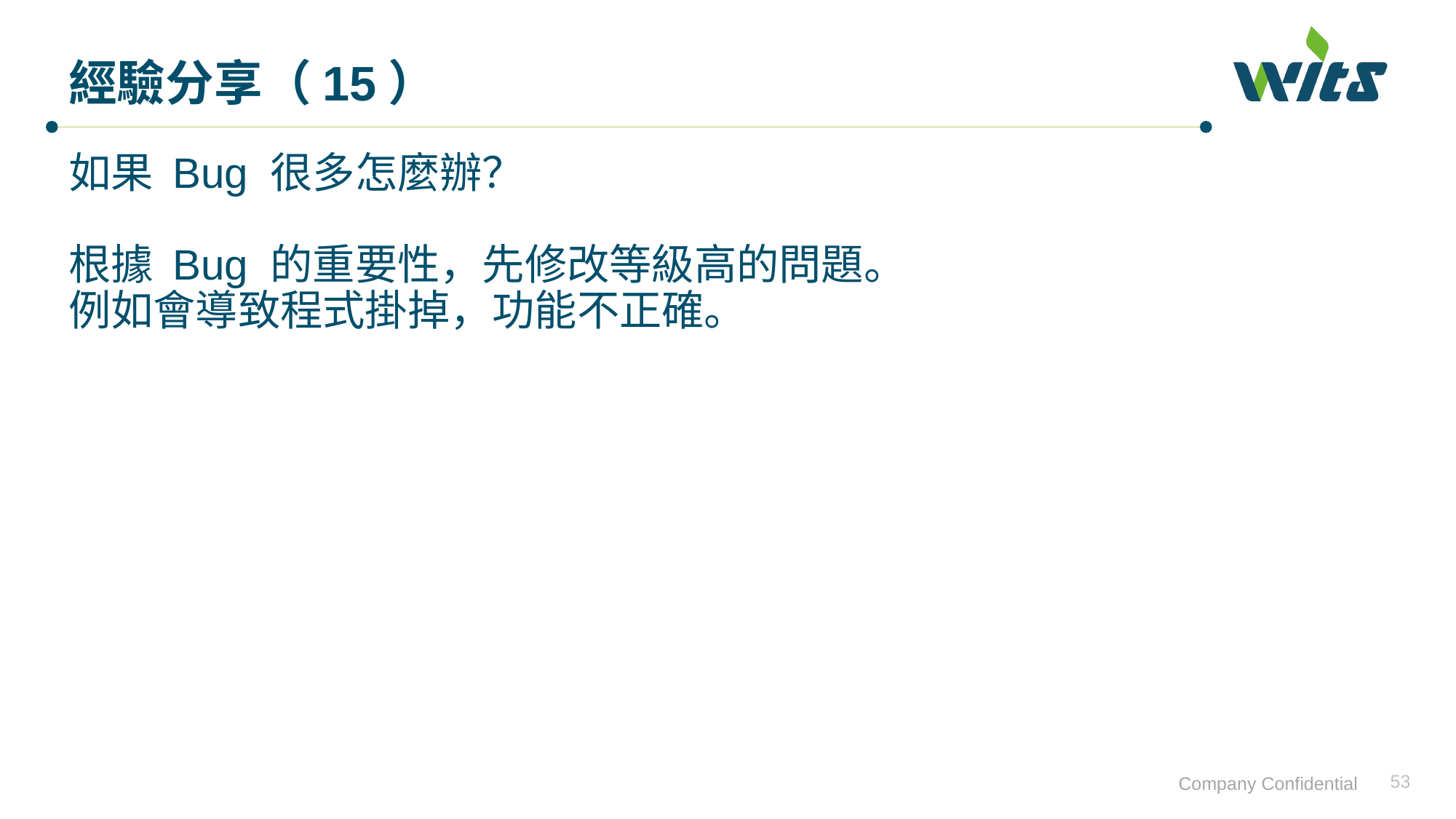

# 經驗分享（15）
如果 Bug 很多怎麼辦？

根據 Bug 的重要性，先修改等級高的問題。
例如會導致程式掛掉，功能不正確。

53